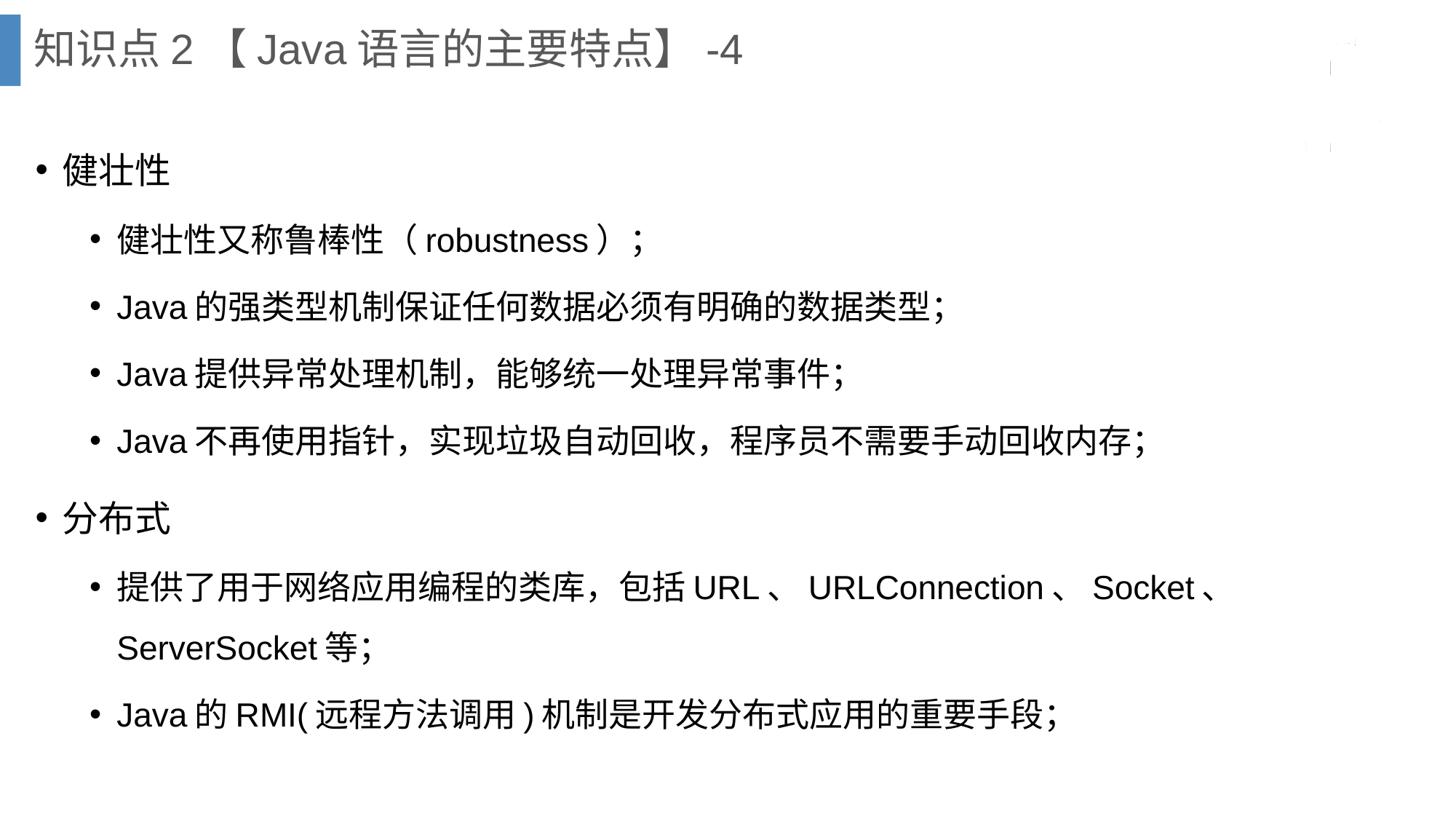

# 知识点2【Java语言的主要特点】-4
健壮性
健壮性又称鲁棒性（robustness）；
Java的强类型机制保证任何数据必须有明确的数据类型；
Java提供异常处理机制，能够统一处理异常事件；
Java不再使用指针，实现垃圾自动回收，程序员不需要手动回收内存；
分布式
提供了用于网络应用编程的类库，包括URL、URLConnection、Socket、 ServerSocket等；
Java的RMI(远程方法调用)机制是开发分布式应用的重要手段；